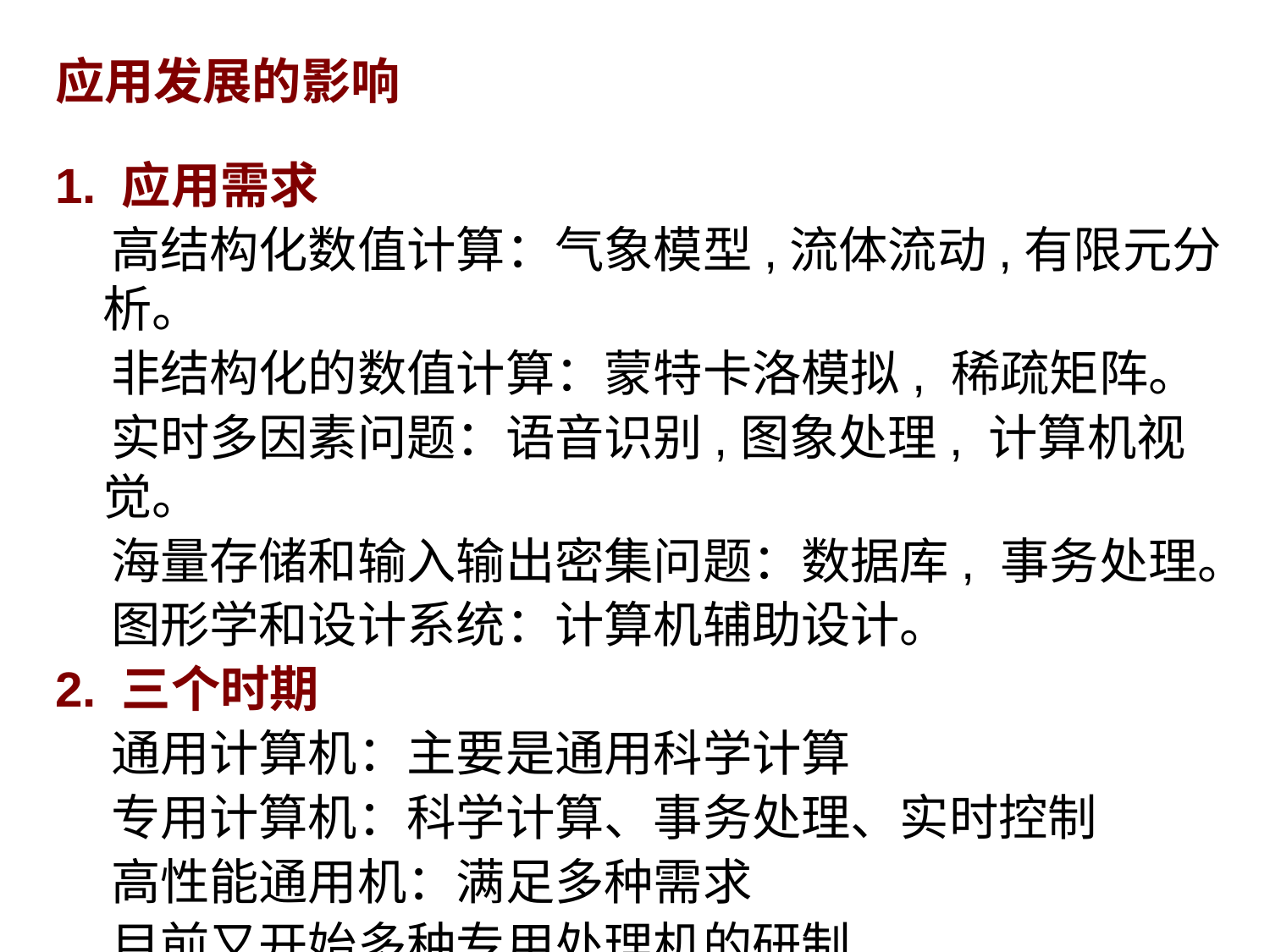

# 应用发展的影响
1. 应用需求
    高结构化数值计算：气象模型,流体流动,有限元分析。
    非结构化的数值计算：蒙特卡洛模拟, 稀疏矩阵。
    实时多因素问题：语音识别,图象处理, 计算机视觉。
    海量存储和输入输出密集问题：数据库, 事务处理。
    图形学和设计系统：计算机辅助设计。
2. 三个时期
    通用计算机：主要是通用科学计算
    专用计算机：科学计算、事务处理、实时控制
    高性能通用机：满足多种需求
    目前又开始多种专用处理机的研制